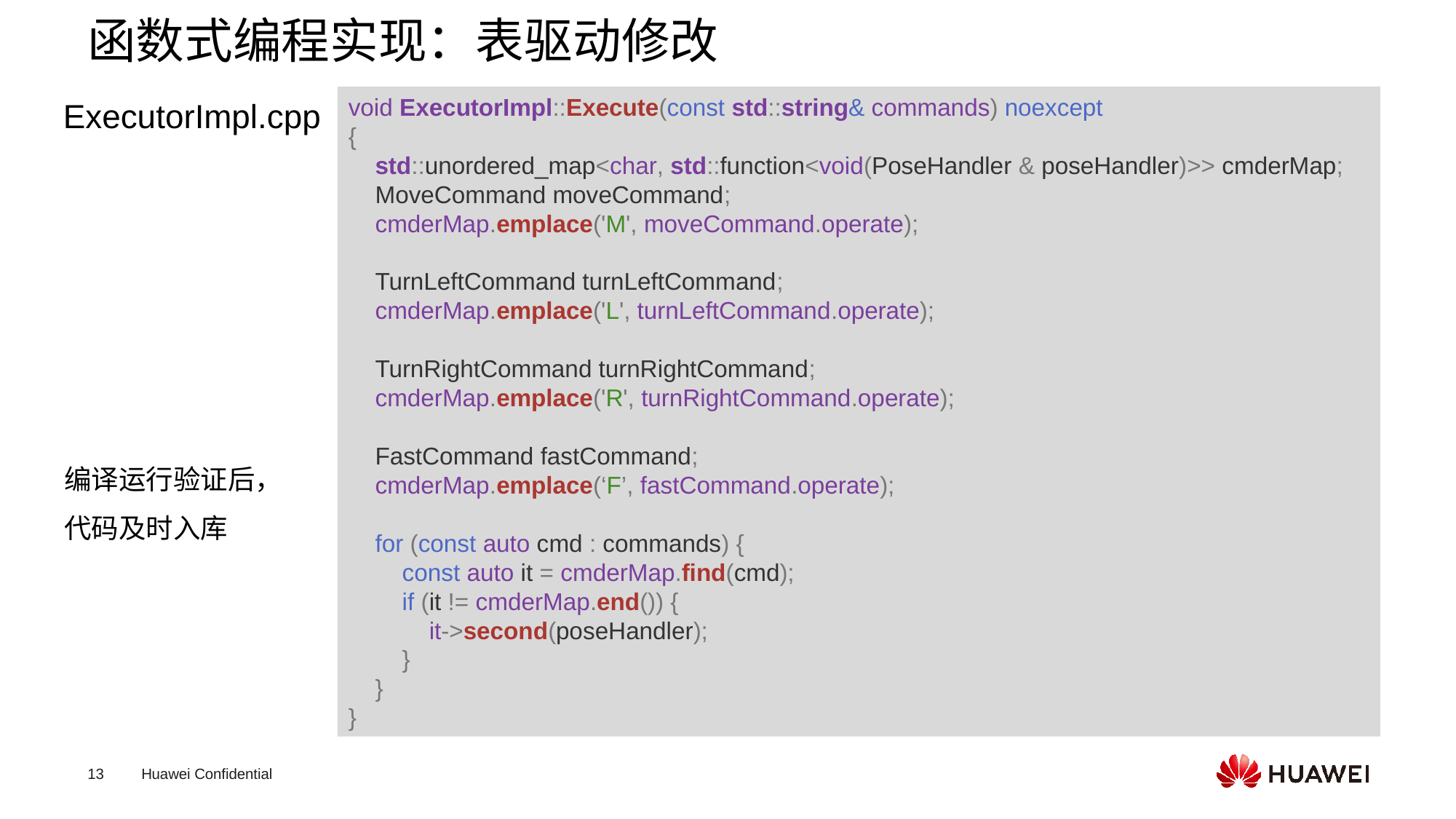

# 函数式编程实现：表驱动修改
ExecutorImpl.cpp
void ExecutorImpl::Execute(const std::string& commands) noexcept
{
    std::unordered_map<char, std::function<void(PoseHandler & poseHandler)>> cmderMap;
    MoveCommand moveCommand;
    cmderMap.emplace('M', moveCommand.operate);
    TurnLeftCommand turnLeftCommand;
    cmderMap.emplace('L', turnLeftCommand.operate);
    TurnRightCommand turnRightCommand;
    cmderMap.emplace('R', turnRightCommand.operate);

    FastCommand fastCommand;
    cmderMap.emplace(‘F’, fastCommand.operate);
    for (const auto cmd : commands) {
        const auto it = cmderMap.find(cmd);
        if (it != cmderMap.end()) {
            it->second(poseHandler);
        }
    }
}
编译运行验证后，代码及时入库